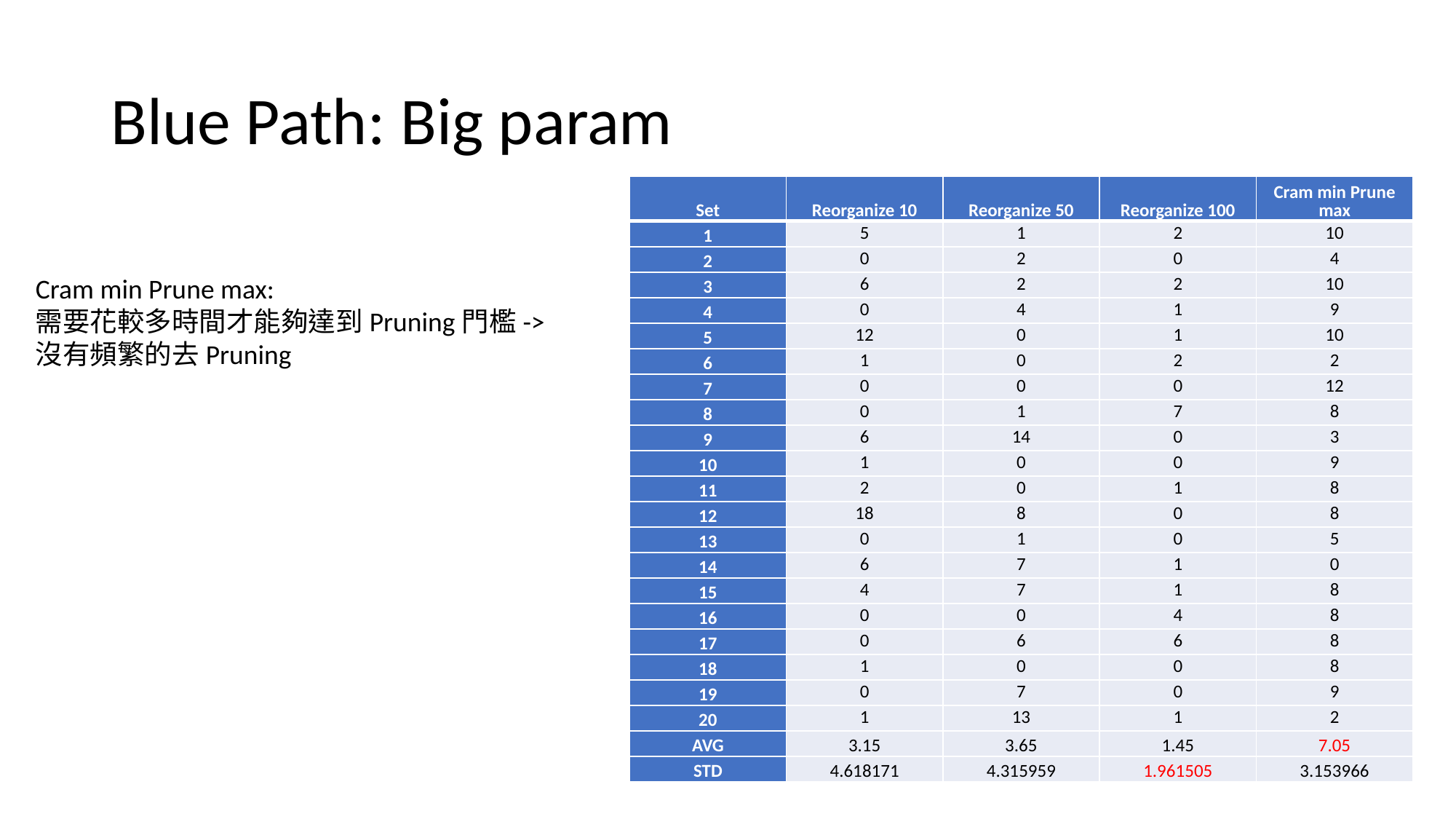

# Blue Path: Big param
| Set | Reorganize 10 | Reorganize 50 | Reorganize 100 | Cram min Prune max |
| --- | --- | --- | --- | --- |
| 1 | 5 | 1 | 2 | 10 |
| 2 | 0 | 2 | 0 | 4 |
| 3 | 6 | 2 | 2 | 10 |
| 4 | 0 | 4 | 1 | 9 |
| 5 | 12 | 0 | 1 | 10 |
| 6 | 1 | 0 | 2 | 2 |
| 7 | 0 | 0 | 0 | 12 |
| 8 | 0 | 1 | 7 | 8 |
| 9 | 6 | 14 | 0 | 3 |
| 10 | 1 | 0 | 0 | 9 |
| 11 | 2 | 0 | 1 | 8 |
| 12 | 18 | 8 | 0 | 8 |
| 13 | 0 | 1 | 0 | 5 |
| 14 | 6 | 7 | 1 | 0 |
| 15 | 4 | 7 | 1 | 8 |
| 16 | 0 | 0 | 4 | 8 |
| 17 | 0 | 6 | 6 | 8 |
| 18 | 1 | 0 | 0 | 8 |
| 19 | 0 | 7 | 0 | 9 |
| 20 | 1 | 13 | 1 | 2 |
| AVG | 3.15 | 3.65 | 1.45 | 7.05 |
| STD | 4.618171 | 4.315959 | 1.961505 | 3.153966 |
Cram min Prune max:
需要花較多時間才能夠達到Pruning門檻->
沒有頻繁的去Pruning